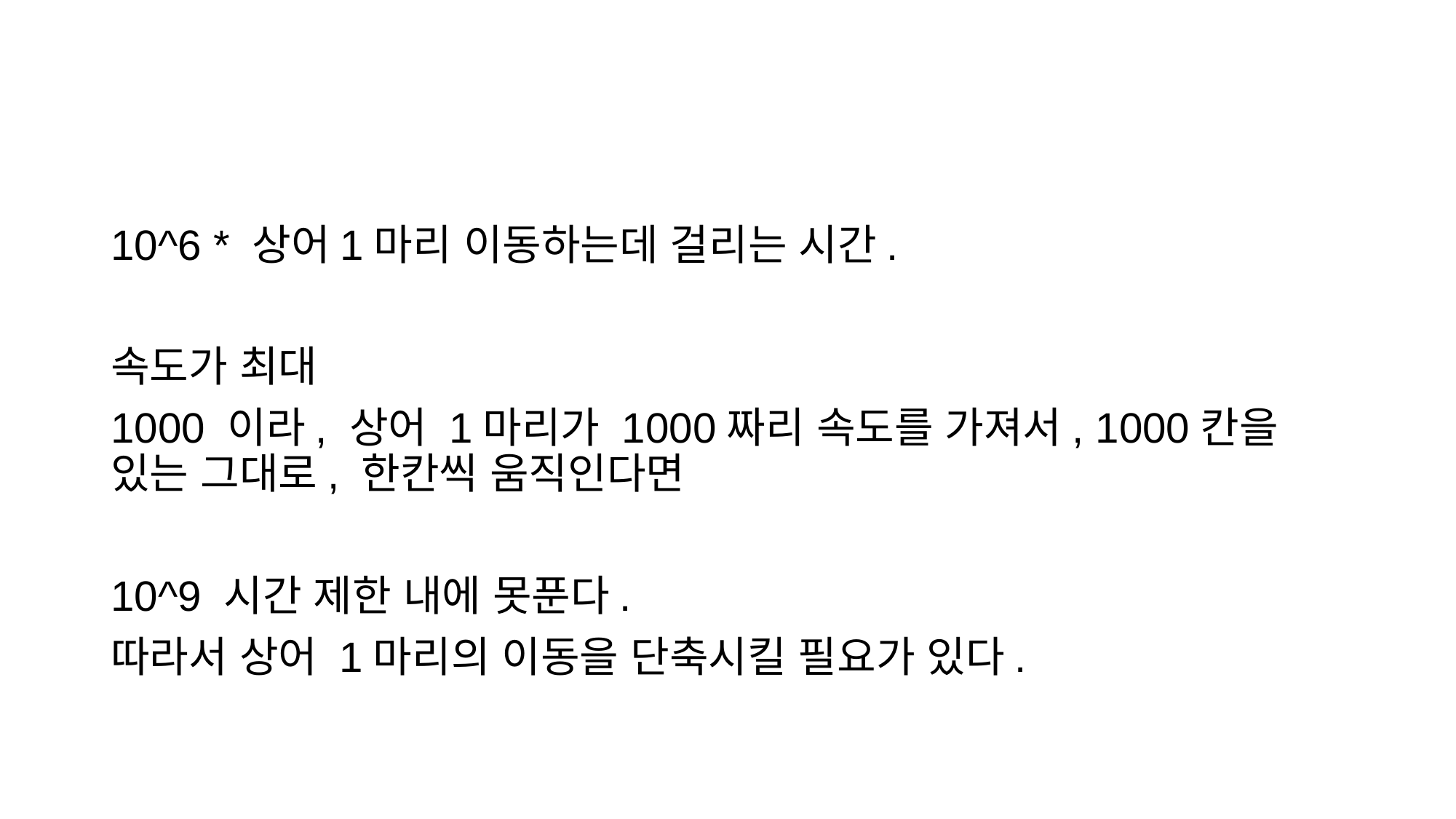

#
10^6 * 상어1마리 이동하는데 걸리는 시간.

속도가 최대
1000 이라, 상어 1마리가 1000짜리 속도를 가져서, 1000칸을 있는 그대로, 한칸씩 움직인다면

10^9 시간 제한 내에 못푼다.
따라서 상어 1마리의 이동을 단축시킬 필요가 있다.